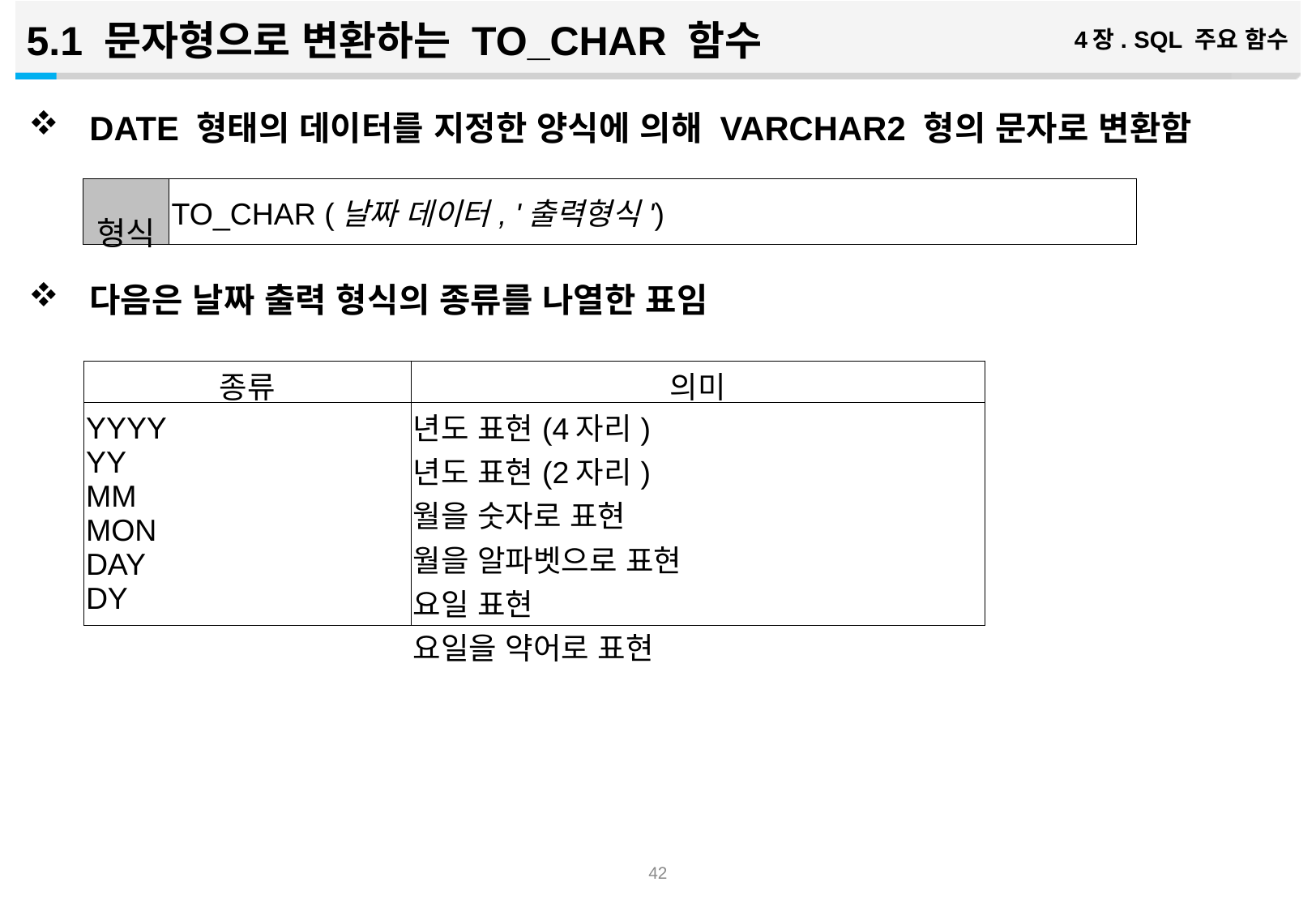

5.1 문자형으로 변환하는 TO_CHAR 함수
4장. SQL 주요 함수
DATE 형태의 데이터를 지정한 양식에 의해 VARCHAR2 형의 문자로 변환함

다음은 날짜 출력 형식의 종류를 나열한 표임

| 형식 | TO\_CHAR (날짜 데이터, '출력형식') |
| --- | --- |
| 종류 | 의미 |
| --- | --- |
| YYYY YY MM MON DAY DY | 년도 표현(4자리) 년도 표현(2자리) 월을 숫자로 표현 월을 알파벳으로 표현 요일 표현 요일을 약어로 표현 |
42